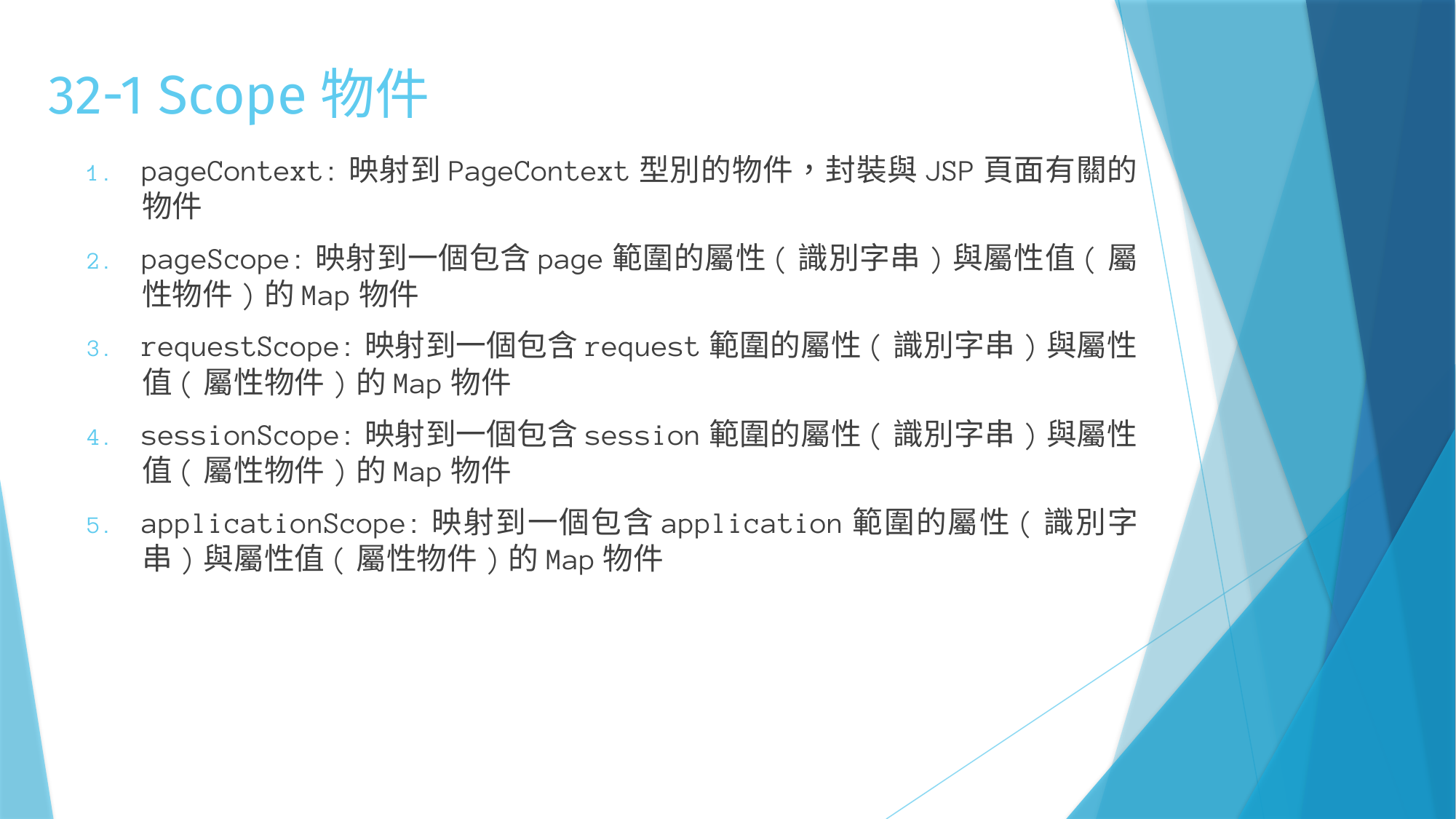

# 32-1 Scope物件
pageContext:映射到PageContext型別的物件，封裝與JSP頁面有關的物件
pageScope:映射到一個包含page範圍的屬性(識別字串)與屬性值(屬性物件)的Map物件
requestScope:映射到一個包含request範圍的屬性(識別字串)與屬性值(屬性物件)的Map物件
sessionScope:映射到一個包含session範圍的屬性(識別字串)與屬性值(屬性物件)的Map物件
applicationScope:映射到一個包含application範圍的屬性(識別字串)與屬性值(屬性物件)的Map物件